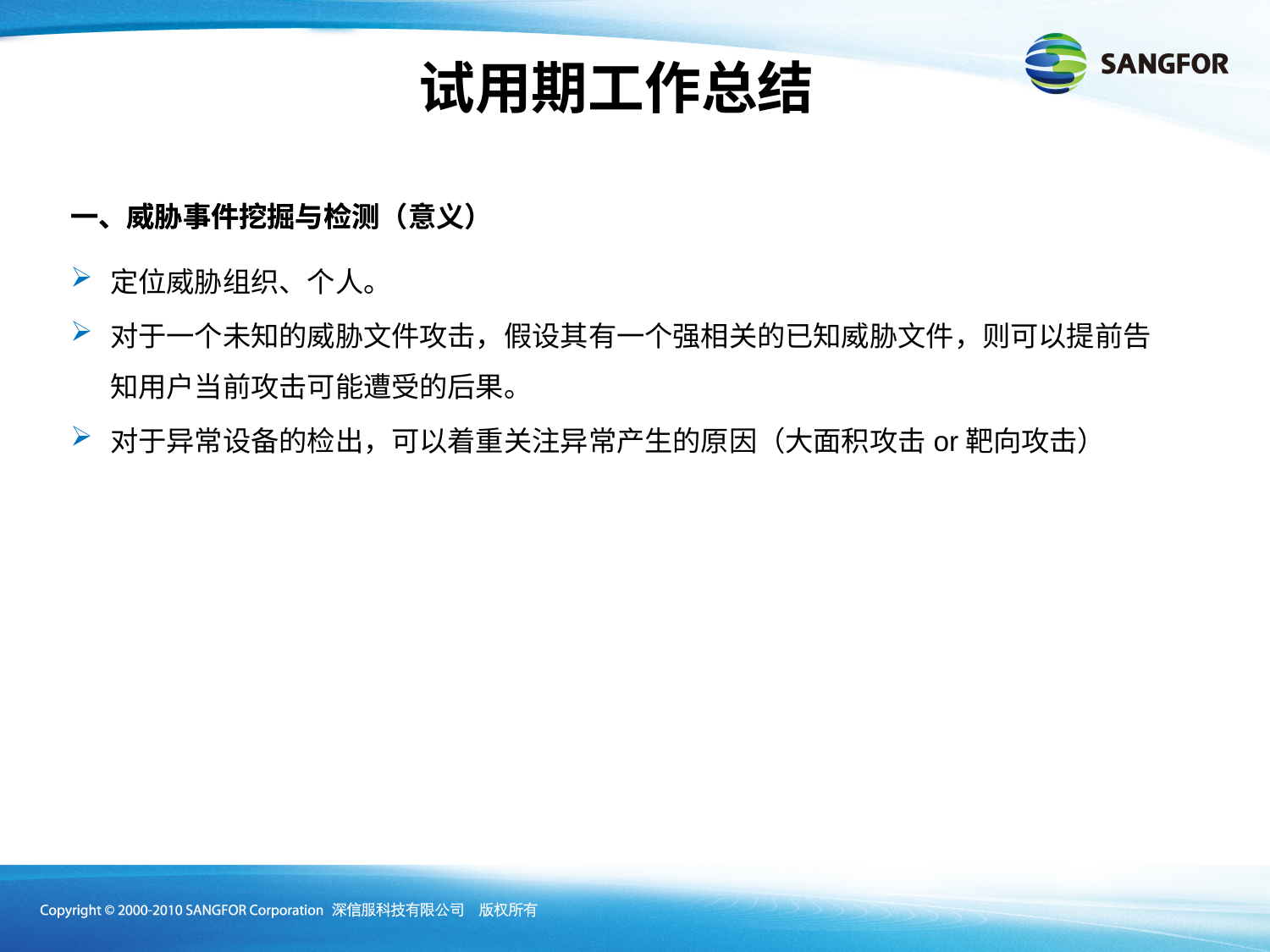

试用期工作总结
一、威胁事件挖掘与检测

一、威胁事件挖掘与检测（意义）
定位威胁组织、个人。
对于一个未知的威胁文件攻击，假设其有一个强相关的已知威胁文件，则可以提前告知用户当前攻击可能遭受的后果。
对于异常设备的检出，可以着重关注异常产生的原因（大面积攻击or靶向攻击）